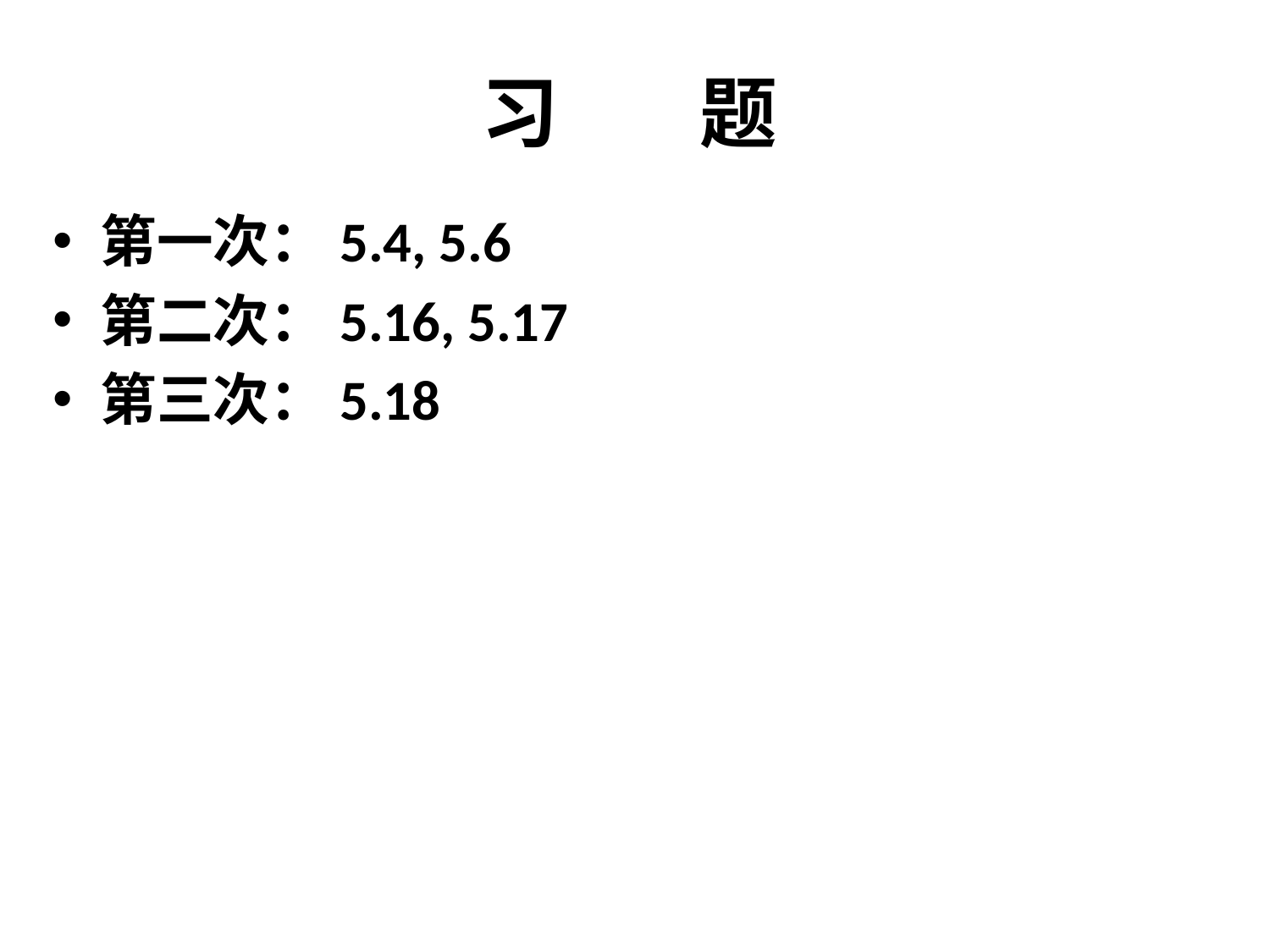

# 习        题
第一次：5.4, 5.6
第二次：5.16, 5.17
第三次：5.18